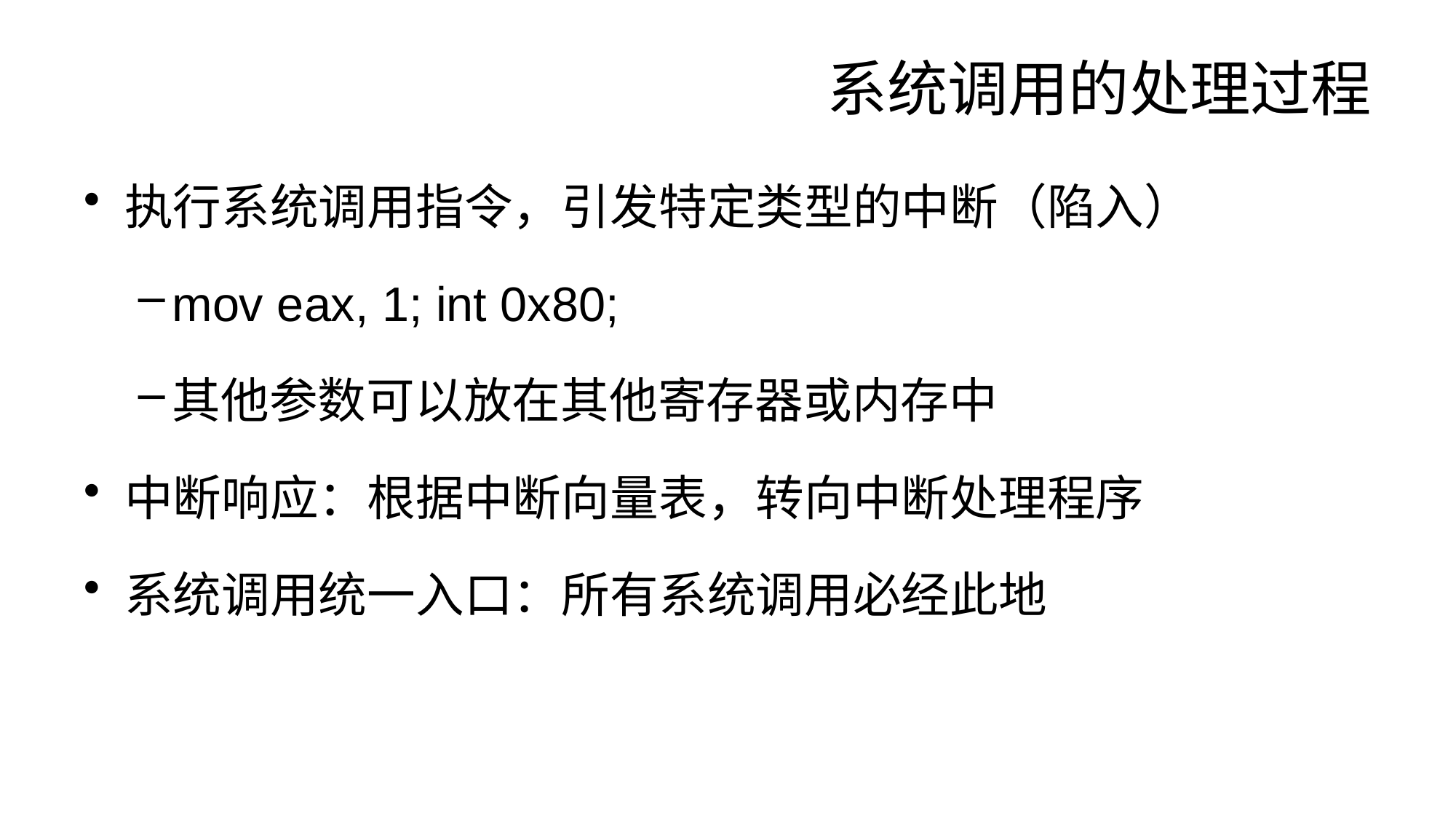

# 系统调用的处理过程
执行系统调用指令，引发特定类型的中断（陷入）
mov eax, 1; int 0x80;
其他参数可以放在其他寄存器或内存中
中断响应：根据中断向量表，转向中断处理程序
系统调用统一入口：所有系统调用必经此地